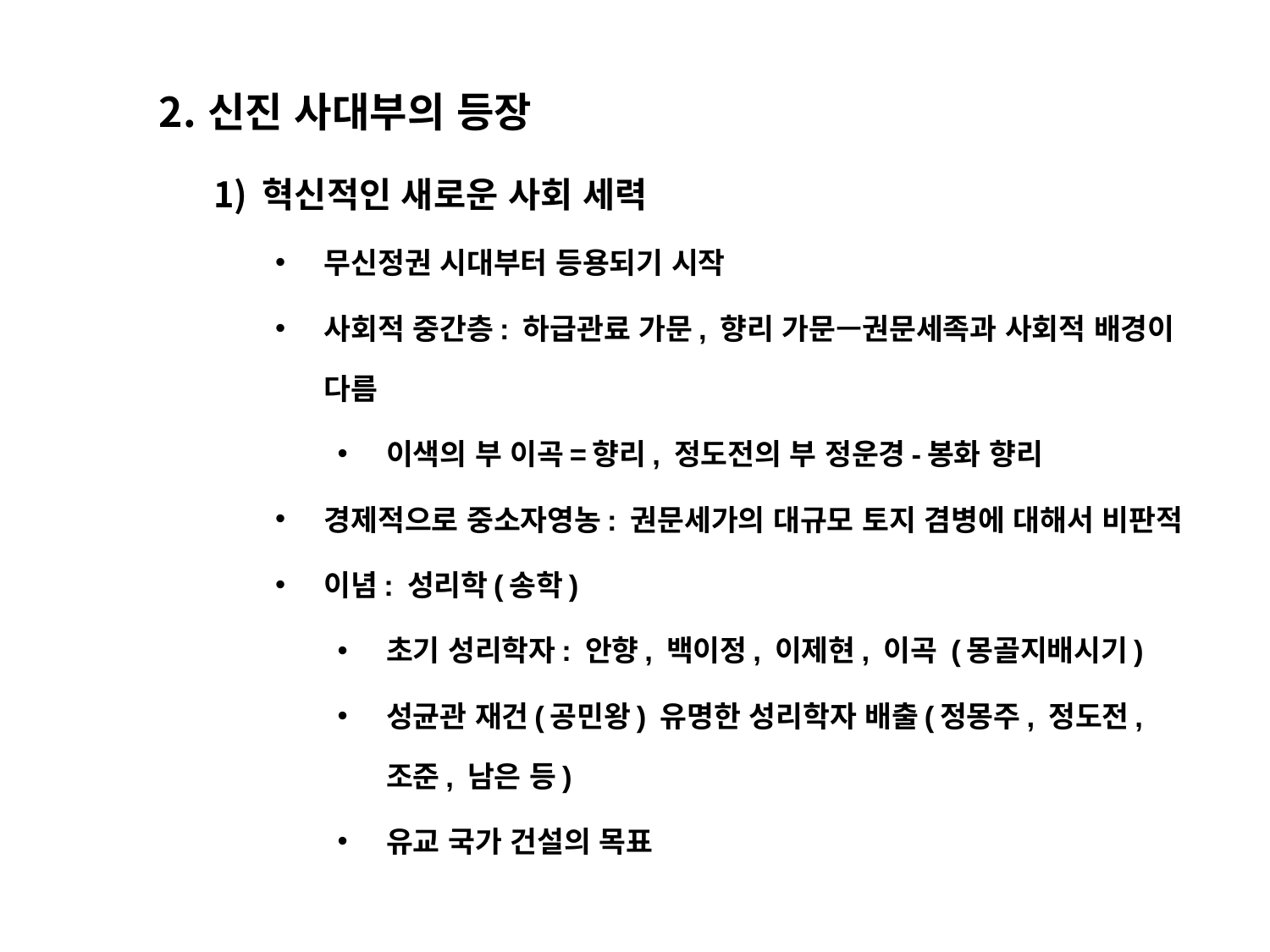

신진 사대부의 등장
혁신적인 새로운 사회 세력
무신정권 시대부터 등용되기 시작
사회적 중간층: 하급관료 가문, 향리 가문—권문세족과 사회적 배경이 다름
이색의 부 이곡=향리, 정도전의 부 정운경-봉화 향리
경제적으로 중소자영농: 권문세가의 대규모 토지 겸병에 대해서 비판적
이념: 성리학(송학)
초기 성리학자: 안향, 백이정, 이제현, 이곡 (몽골지배시기)
성균관 재건(공민왕) 유명한 성리학자 배출(정몽주, 정도전, 조준, 남은 등)
유교 국가 건설의 목표